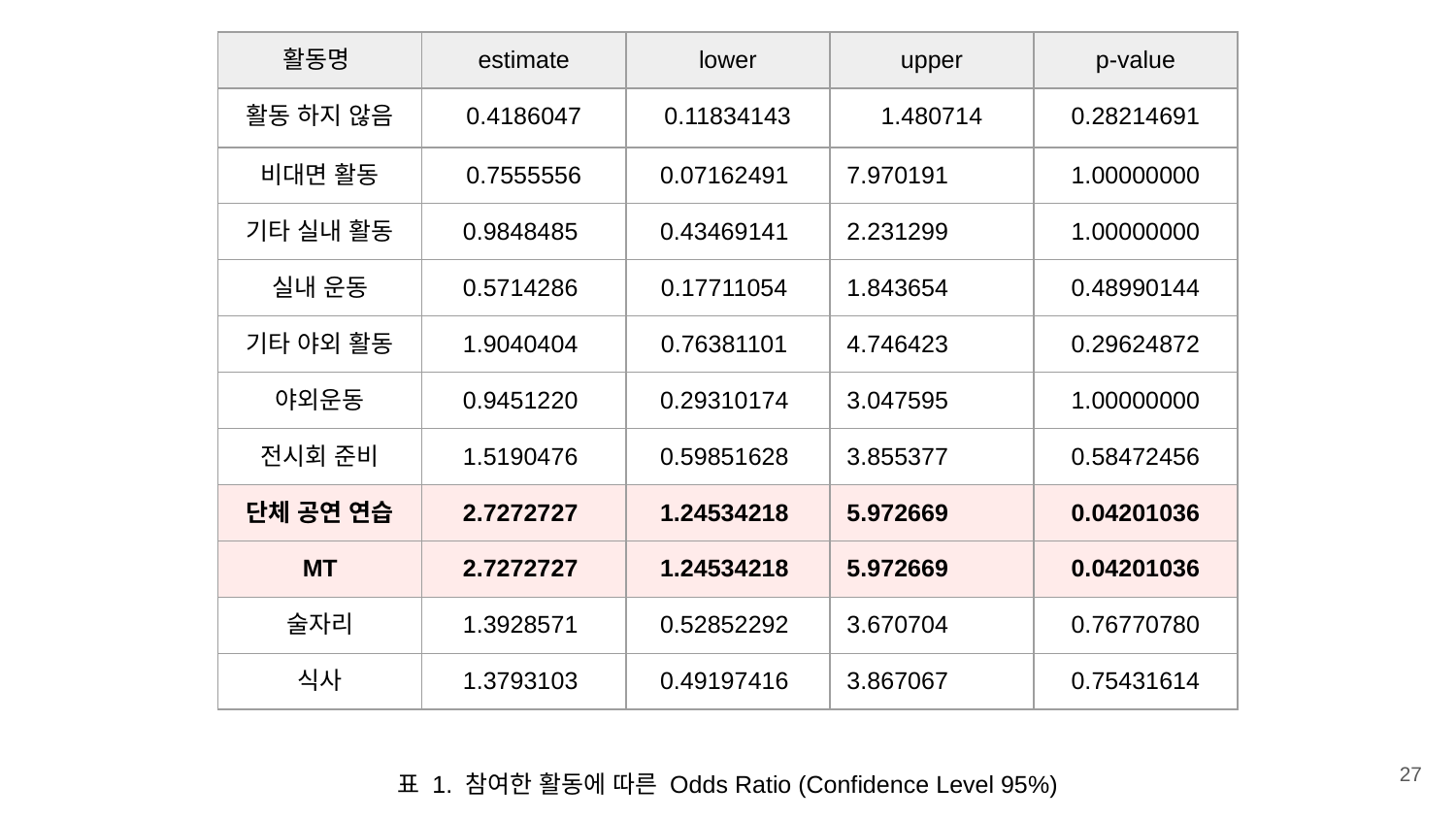

| 활동명 | estimate | lower | upper | p-value |
| --- | --- | --- | --- | --- |
| 활동 하지 않음 | 0.4186047 | 0.11834143 | 1.480714 | 0.28214691 |
| 비대면 활동 | 0.7555556 | 0.07162491 | 7.970191 | 1.00000000 |
| 기타 실내 활동 | 0.9848485 | 0.43469141 | 2.231299 | 1.00000000 |
| 실내 운동 | 0.5714286 | 0.17711054 | 1.843654 | 0.48990144 |
| 기타 야외 활동 | 1.9040404 | 0.76381101 | 4.746423 | 0.29624872 |
| 야외운동 | 0.9451220 | 0.29310174 | 3.047595 | 1.00000000 |
| 전시회 준비 | 1.5190476 | 0.59851628 | 3.855377 | 0.58472456 |
| 단체 공연 연습 | 2.7272727 | 1.24534218 | 5.972669 | 0.04201036 |
| MT | 2.7272727 | 1.24534218 | 5.972669 | 0.04201036 |
| 술자리 | 1.3928571 | 0.52852292 | 3.670704 | 0.76770780 |
| 식사 | 1.3793103 | 0.49197416 | 3.867067 | 0.75431614 |
27
표 1. 참여한 활동에 따른 Odds Ratio (Confidence Level 95%)